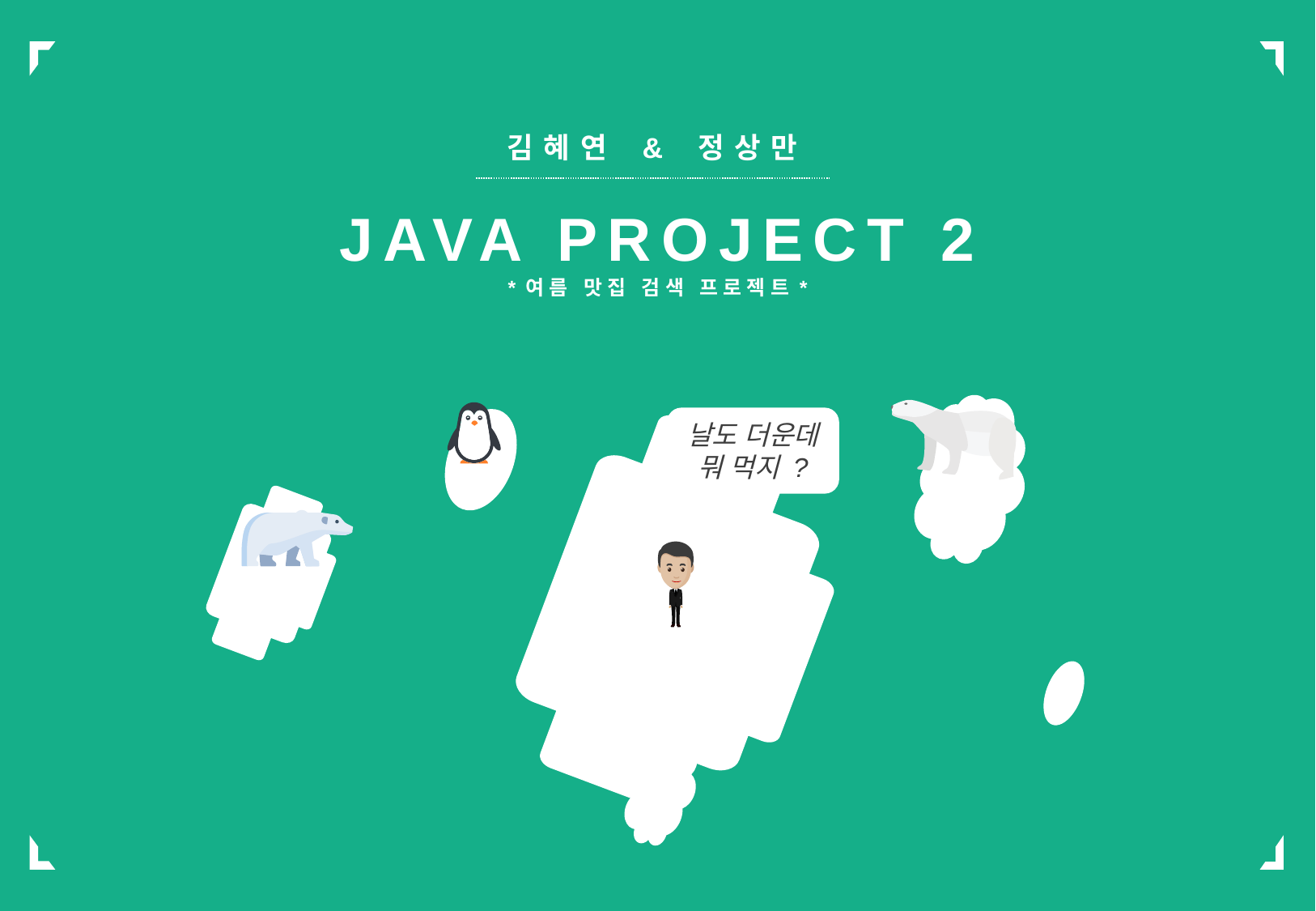

# 김혜연 & 정상만 JAVA PROJECT 2
*여름 맛집 검색 프로젝트*

날도 더운데 뭐 먹지 ?